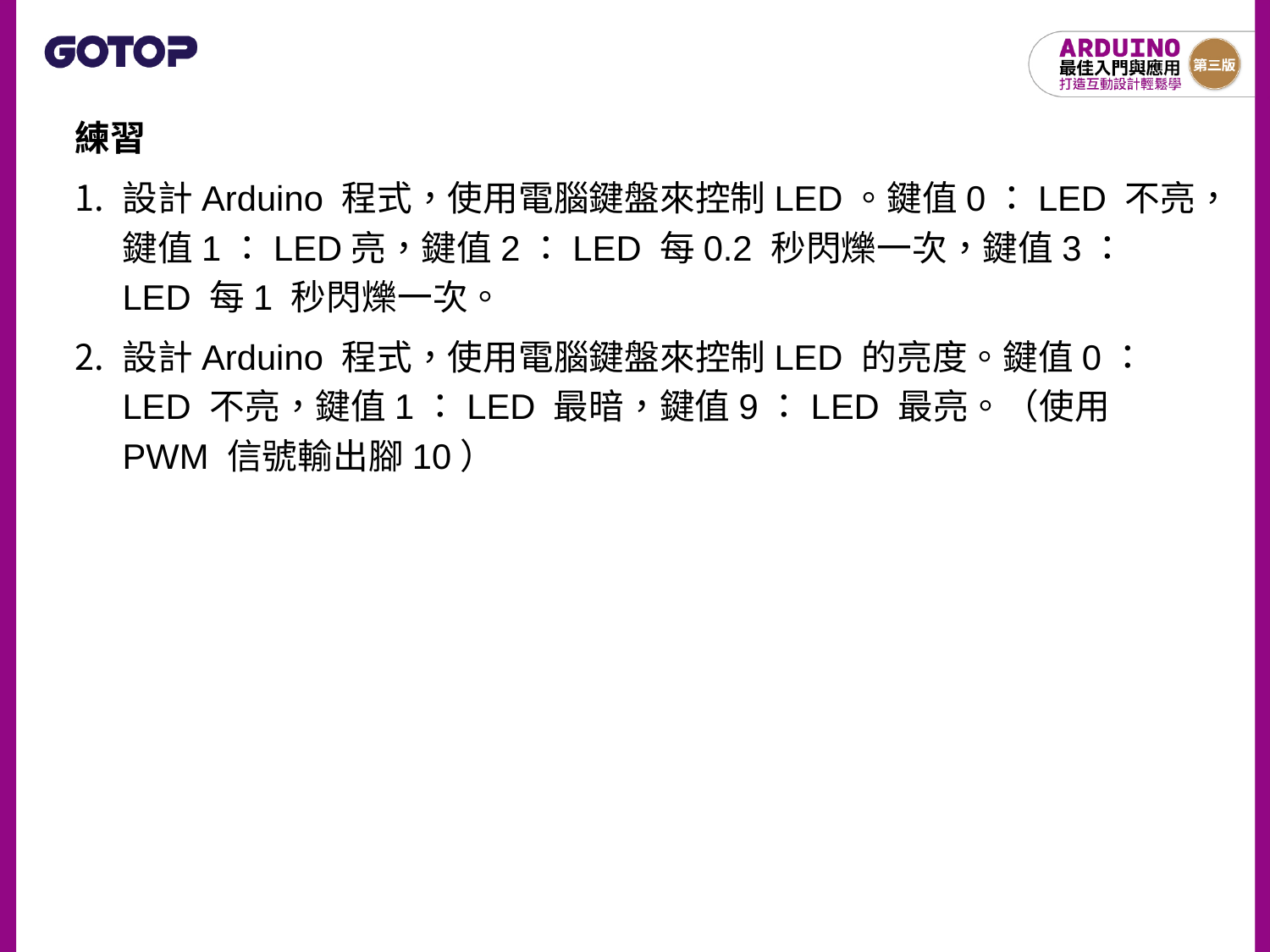

練習
設計Arduino 程式，使用電腦鍵盤來控制LED。鍵值0：LED 不亮，鍵值1：LED亮，鍵值2：LED 每0.2 秒閃爍一次，鍵值3：LED 每1 秒閃爍一次。
設計Arduino 程式，使用電腦鍵盤來控制LED 的亮度。鍵值0：LED 不亮，鍵值1：LED 最暗，鍵值9：LED 最亮。（使用PWM 信號輸出腳10）